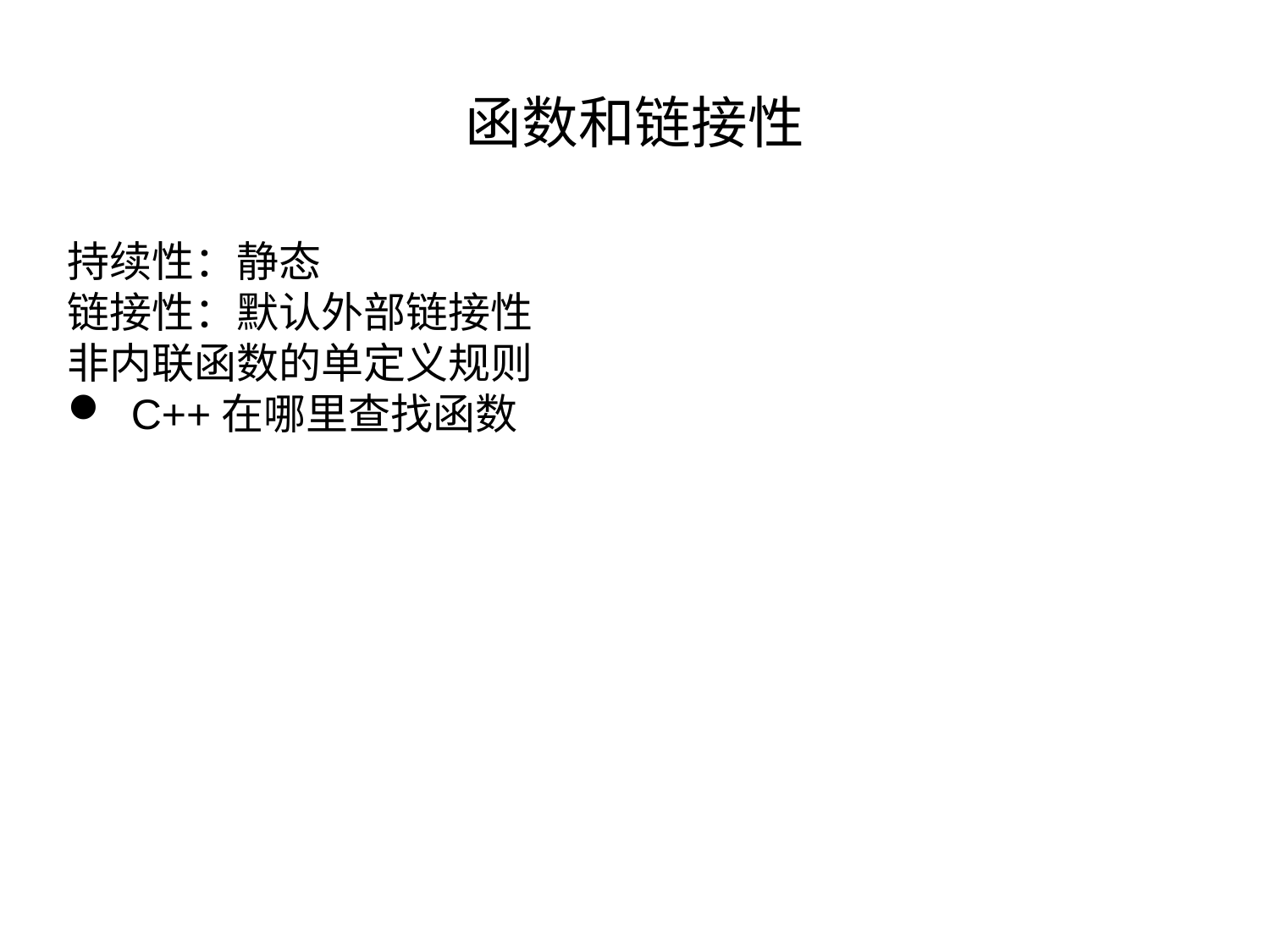

函数和链接性
持续性：静态
链接性：默认外部链接性
非内联函数的单定义规则
C++在哪里查找函数